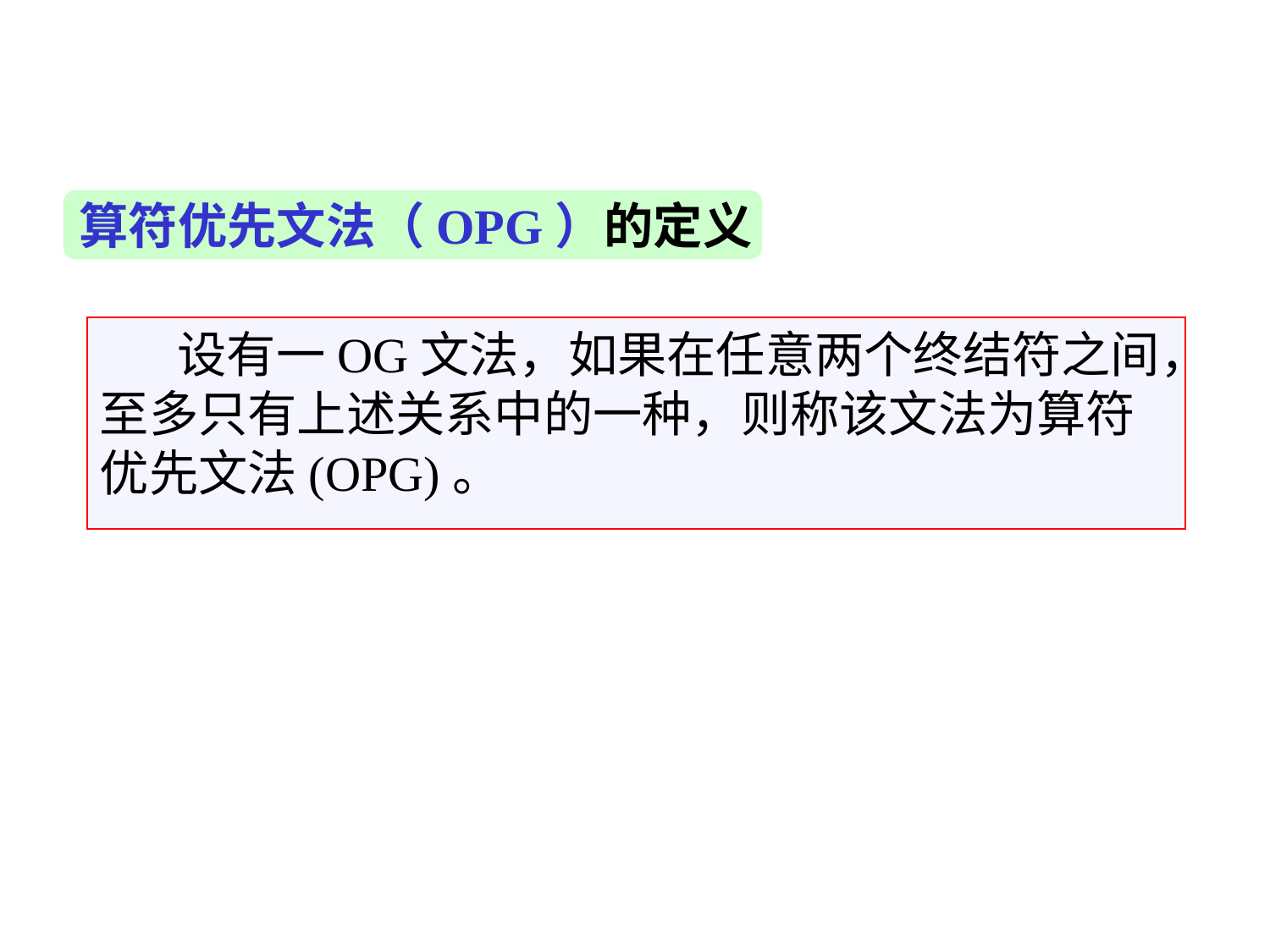

算符优先文法（OPG）的定义
      设有一OG文法，如果在任意两个终结符之间，
至多只有上述关系中的一种，则称该文法为算符
优先文法(OPG)。